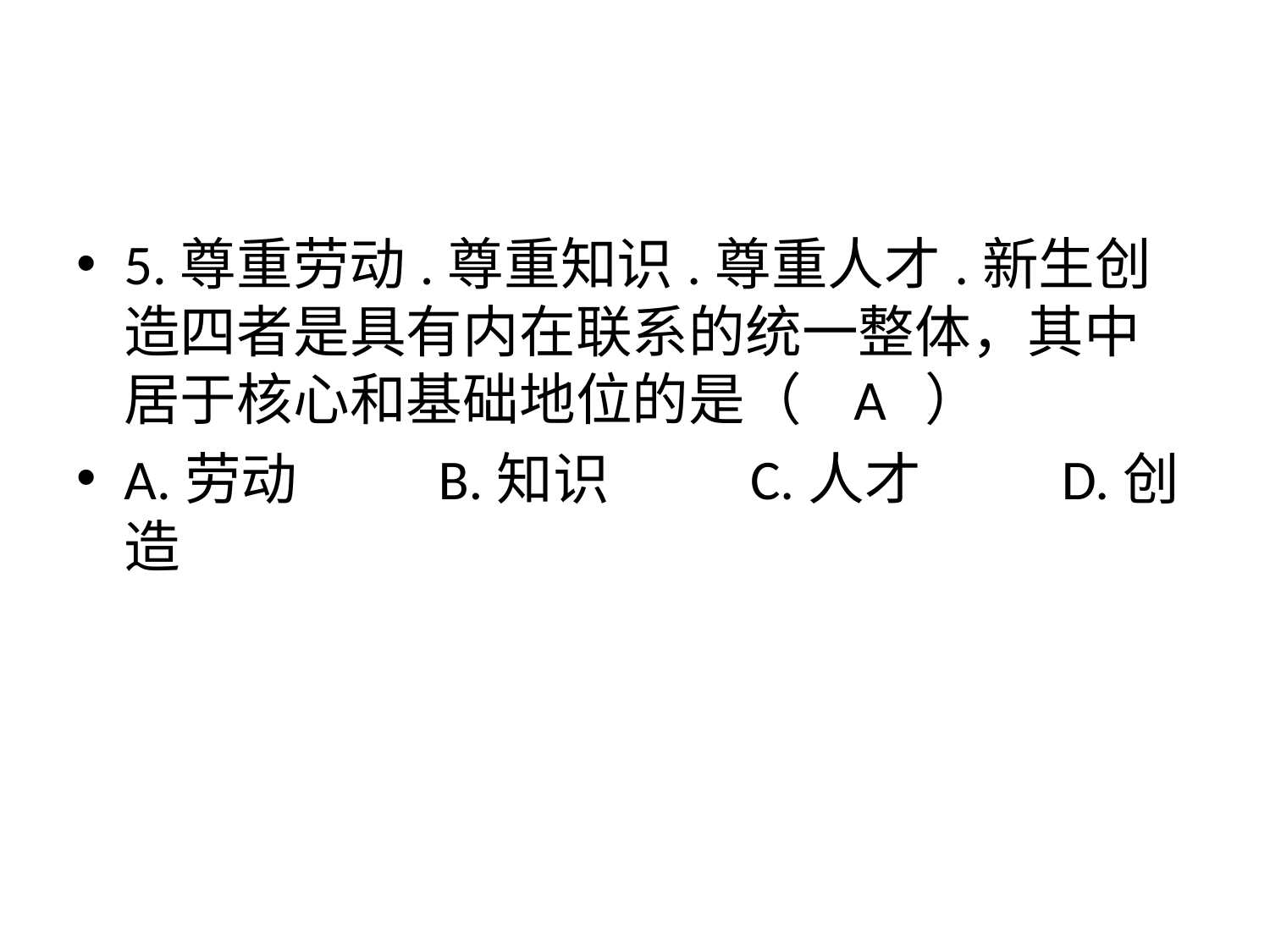

#
5.尊重劳动.尊重知识.尊重人才.新生创造四者是具有内在联系的统一整体，其中居于核心和基础地位的是（   A  ）
A.劳动          B.知识          C.人才          D.创造